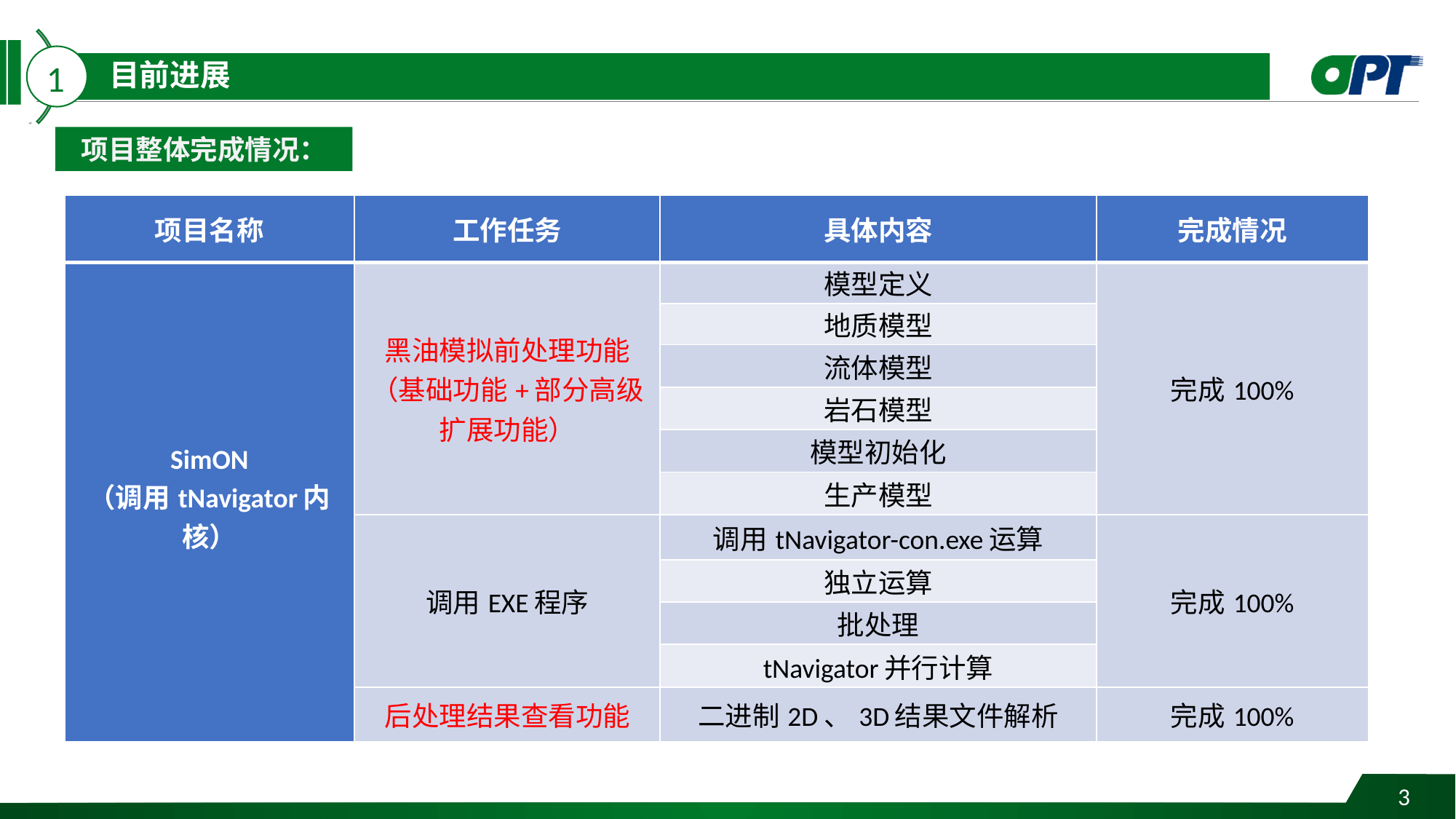

目前进展

1
项目整体完成情况：
| 项目名称 | 工作任务 | 具体内容 | 完成情况 |
| --- | --- | --- | --- |
| SimON （调用tNavigator内核） | 黑油模拟前处理功能 （基础功能+部分高级扩展功能） | 模型定义 | 完成100% |
|  |  | 地质模型 |  |
|  |  | 流体模型 |  |
|  |  | 岩石模型 |  |
|  |  | 模型初始化 |  |
|  |  | 生产模型 |  |
|  | 调用EXE程序 | 调用tNavigator-con.exe运算 | 完成100% |
|  |  | 独立运算 |  |
|  |  | 批处理 |  |
|  |  | tNavigator并行计算 |  |
|  | 后处理结果查看功能 | 二进制2D、3D结果文件解析 | 完成100% |